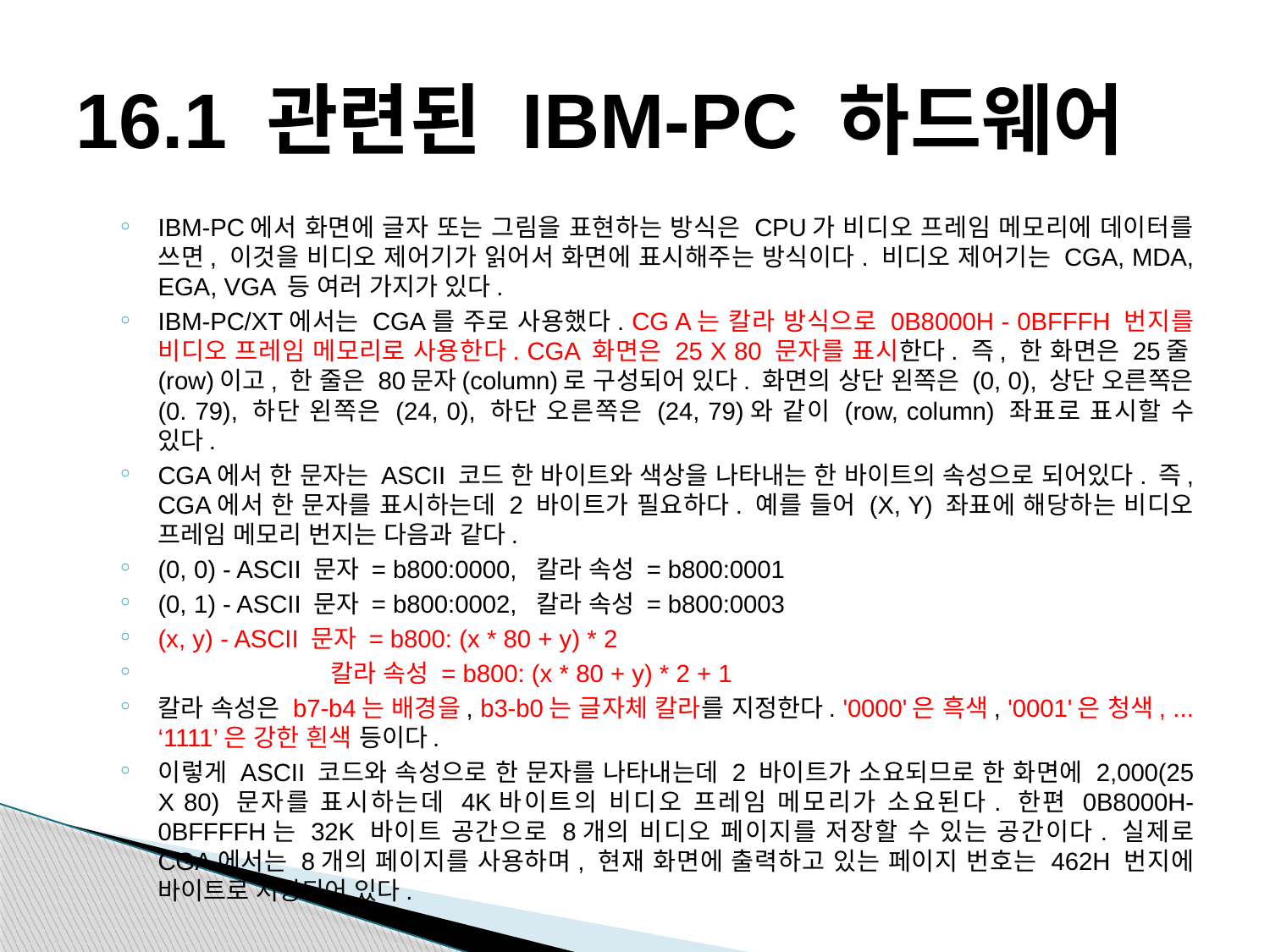

# 16.1 관련된 IBM-PC 하드웨어
IBM-PC에서 화면에 글자 또는 그림을 표현하는 방식은 CPU가 비디오 프레임 메모리에 데이터를 쓰면, 이것을 비디오 제어기가 읽어서 화면에 표시해주는 방식이다. 비디오 제어기는 CGA, MDA, EGA, VGA 등 여러 가지가 있다.
IBM-PC/XT에서는 CGA를 주로 사용했다. CG A는 칼라 방식으로 0B8000H - 0BFFFH 번지를 비디오 프레임 메모리로 사용한다. CGA 화면은 25 X 80 문자를 표시한다. 즉, 한 화면은 25줄(row)이고, 한 줄은 80문자(column)로 구성되어 있다. 화면의 상단 왼쪽은 (0, 0), 상단 오른쪽은 (0. 79), 하단 왼쪽은 (24, 0), 하단 오른쪽은 (24, 79)와 같이 (row, column) 좌표로 표시할 수 있다.
CGA에서 한 문자는 ASCII 코드 한 바이트와 색상을 나타내는 한 바이트의 속성으로 되어있다. 즉, CGA에서 한 문자를 표시하는데 2 바이트가 필요하다. 예를 들어 (X, Y) 좌표에 해당하는 비디오 프레임 메모리 번지는 다음과 같다.
(0, 0) - ASCII 문자 = b800:0000,  칼라 속성 = b800:0001
(0, 1) - ASCII 문자 = b800:0002,  칼라 속성 = b800:0003
(x, y) - ASCII 문자 = b800: (x * 80 + y) * 2
	        칼라 속성 = b800: (x * 80 + y) * 2 + 1
칼라 속성은 b7-b4는 배경을, b3-b0는 글자체 칼라를 지정한다. '0000'은 흑색, '0001'은 청색, ... ‘1111’은 강한 흰색 등이다.
이렇게 ASCII 코드와 속성으로 한 문자를 나타내는데 2 바이트가 소요되므로 한 화면에 2,000(25 X 80) 문자를 표시하는데 4K바이트의 비디오 프레임 메모리가 소요된다. 한편 0B8000H-0BFFFFH는 32K 바이트 공간으로 8개의 비디오 페이지를 저장할 수 있는 공간이다. 실제로 CGA에서는 8개의 페이지를 사용하며, 현재 화면에 출력하고 있는 페이지 번호는 462H 번지에 바이트로 저장되어 있다.